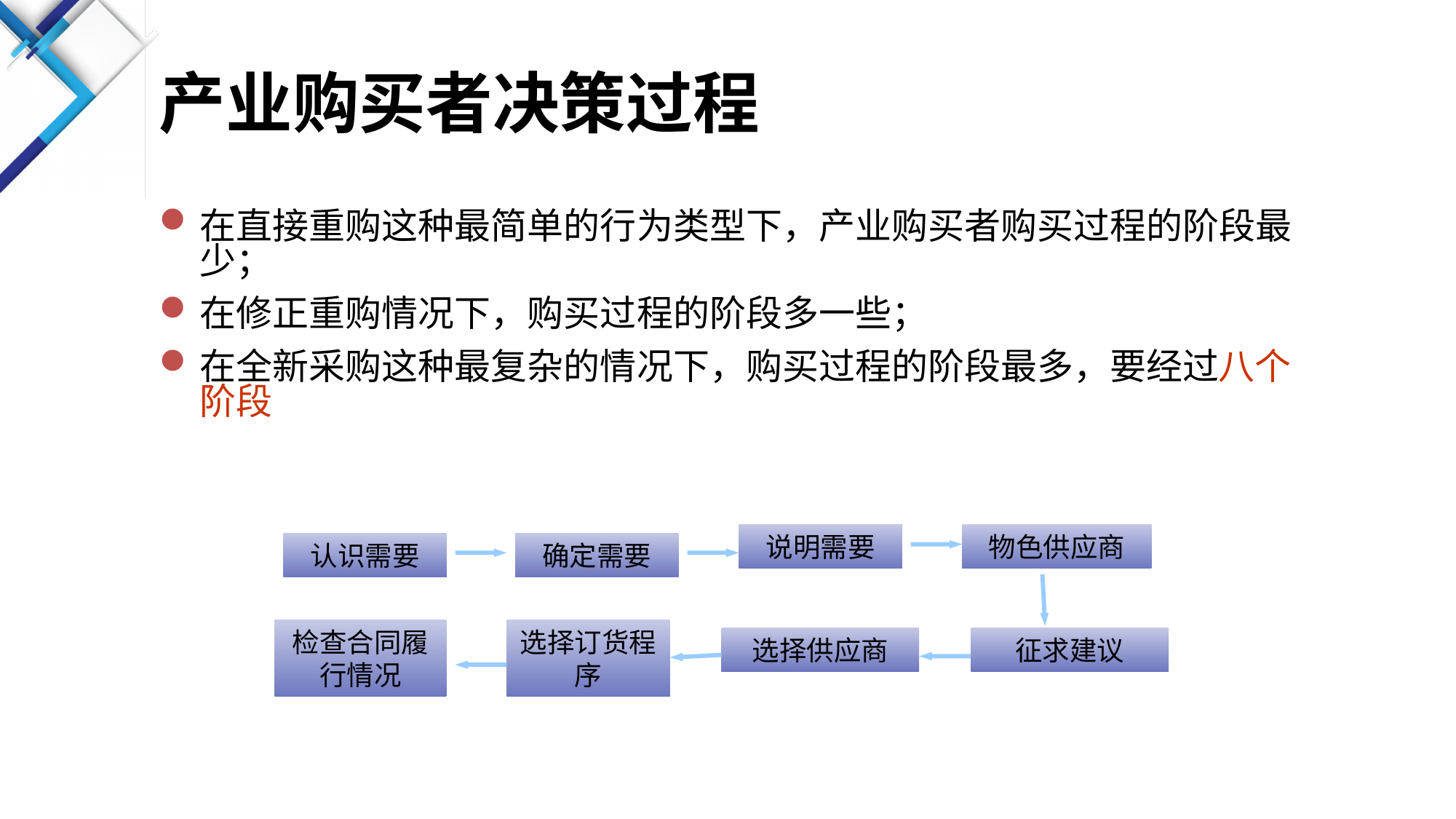

# 产业购买者决策过程
在直接重购这种最简单的行为类型下，产业购买者购买过程的阶段最少；
在修正重购情况下，购买过程的阶段多一些；
在全新采购这种最复杂的情况下，购买过程的阶段最多，要经过八个阶段
说明需要
物色供应商
认识需要
确定需要

检查合同履行情况
选择订货程序
选择供应商
征求建议